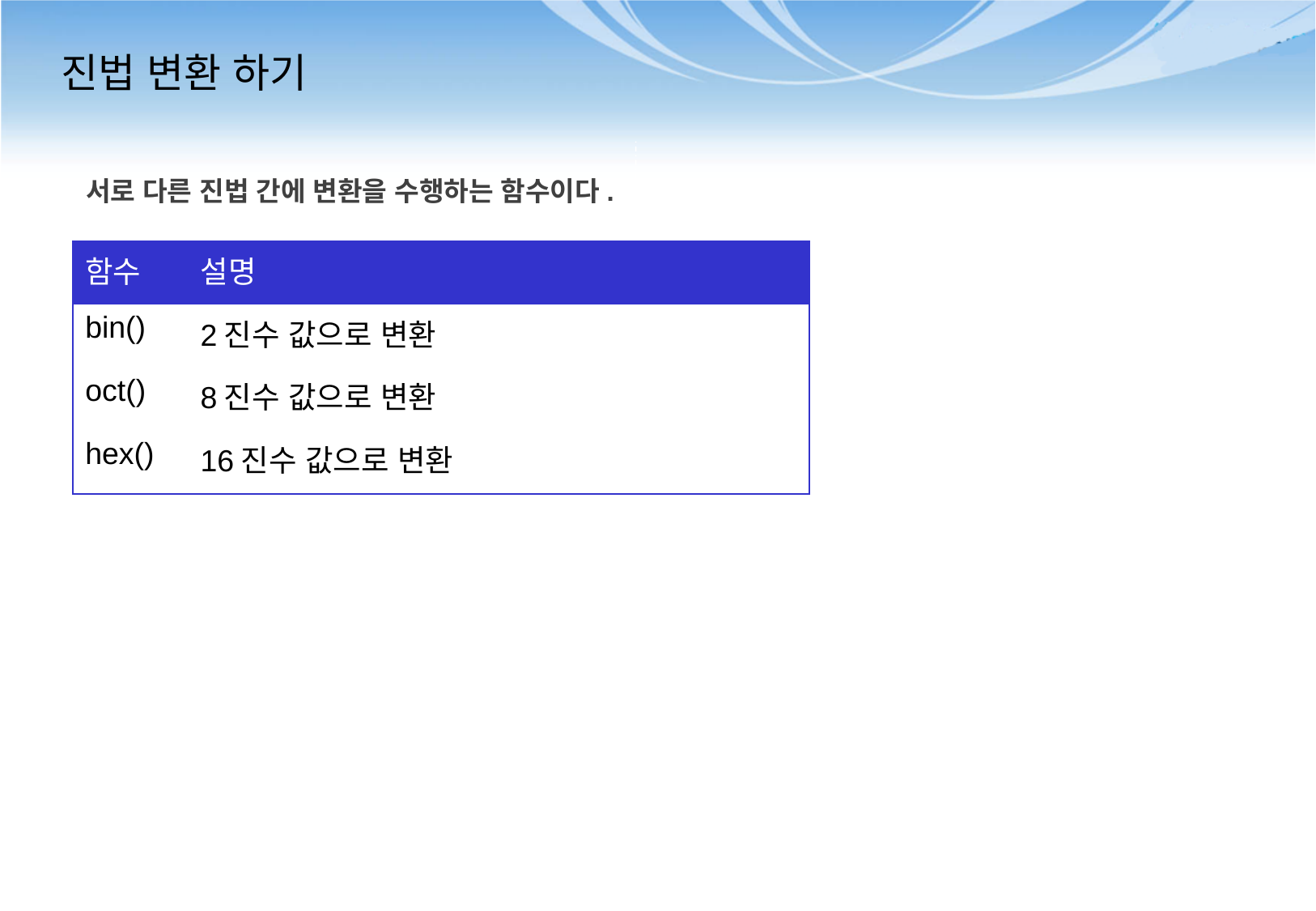

# 진법 변환 하기

서로 다른 진법 간에 변환을 수행하는 함수이다.
| 함수 | 설명 |
| --- | --- |
| bin() | 2진수 값으로 변환 |
| oct() | 8진수 값으로 변환 |
| hex() | 16진수 값으로 변환 |